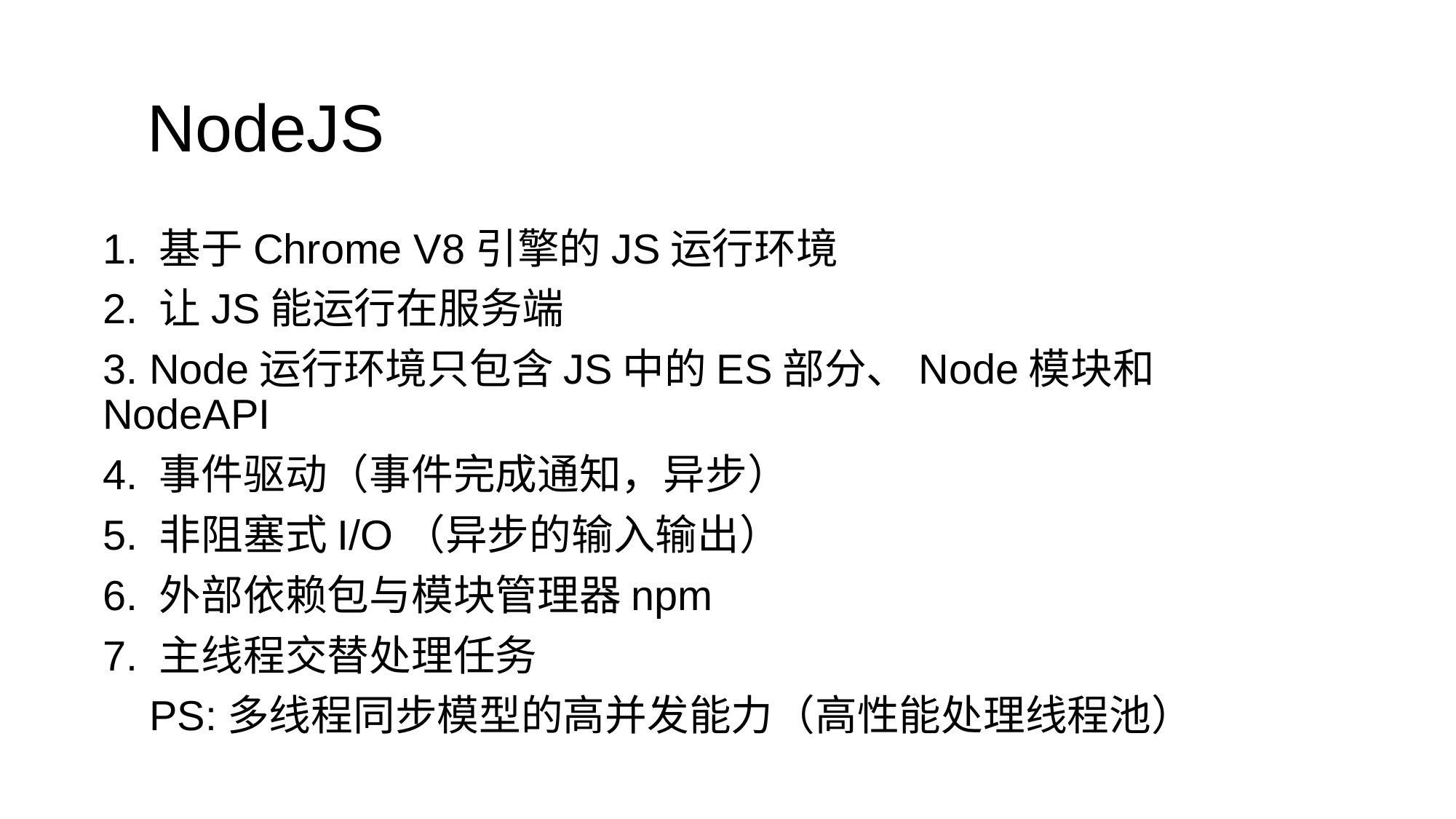

# NodeJS
1. 基于Chrome V8引擎的JS运行环境
2. 让JS能运行在服务端
3. Node运行环境只包含JS中的ES部分、Node模块和NodeAPI
4. 事件驱动（事件完成通知，异步）
5. 非阻塞式I/O（异步的输入输出）
6. 外部依赖包与模块管理器npm
7. 主线程交替处理任务
    PS:多线程同步模型的高并发能力（高性能处理线程池）